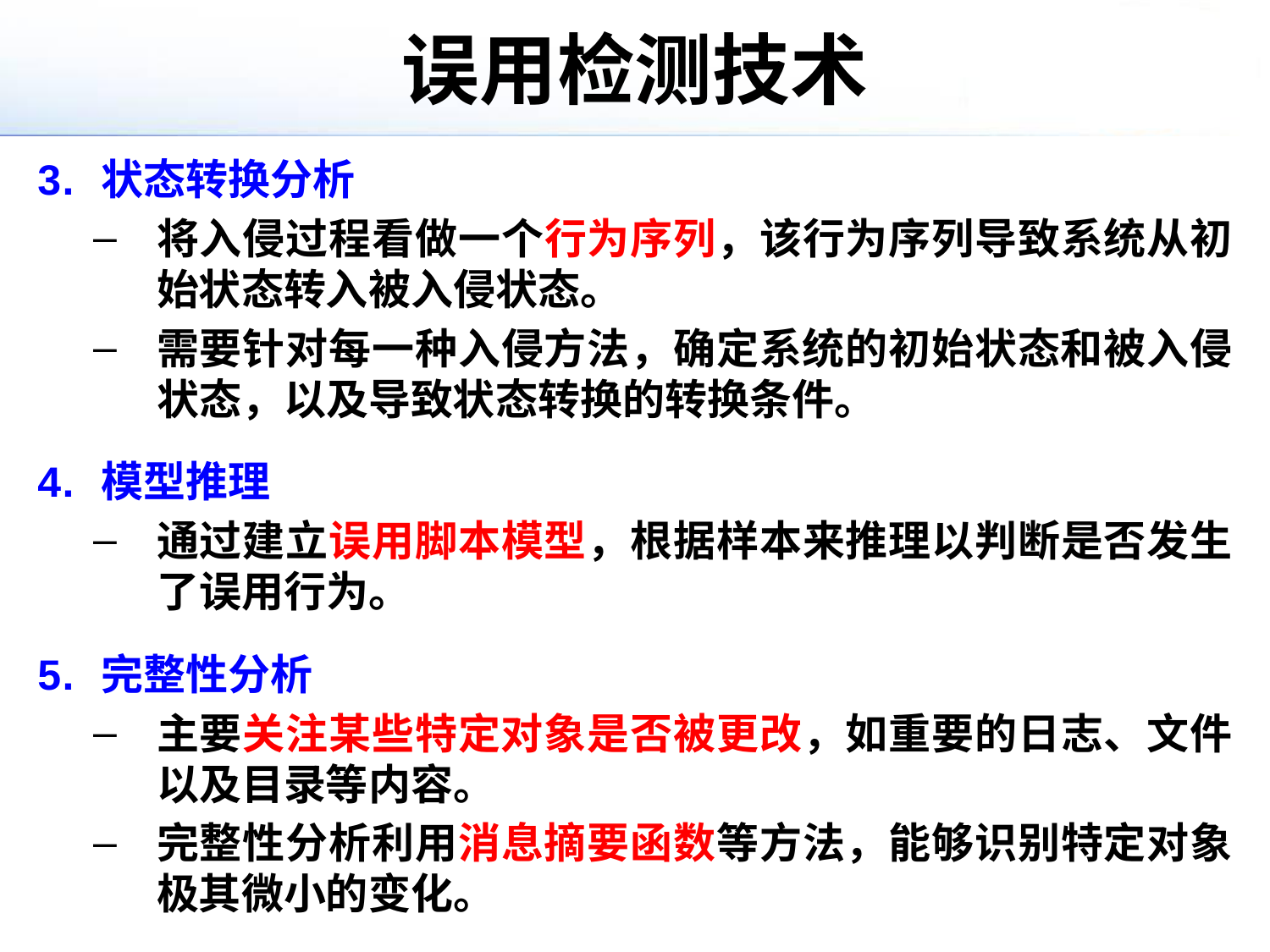

# 误用检测技术
状态转换分析
将入侵过程看做一个行为序列，该行为序列导致系统从初始状态转入被入侵状态。
需要针对每一种入侵方法，确定系统的初始状态和被入侵状态，以及导致状态转换的转换条件。
模型推理
通过建立误用脚本模型，根据样本来推理以判断是否发生了误用行为。
完整性分析
主要关注某些特定对象是否被更改，如重要的日志、文件以及目录等内容。
完整性分析利用消息摘要函数等方法，能够识别特定对象极其微小的变化。